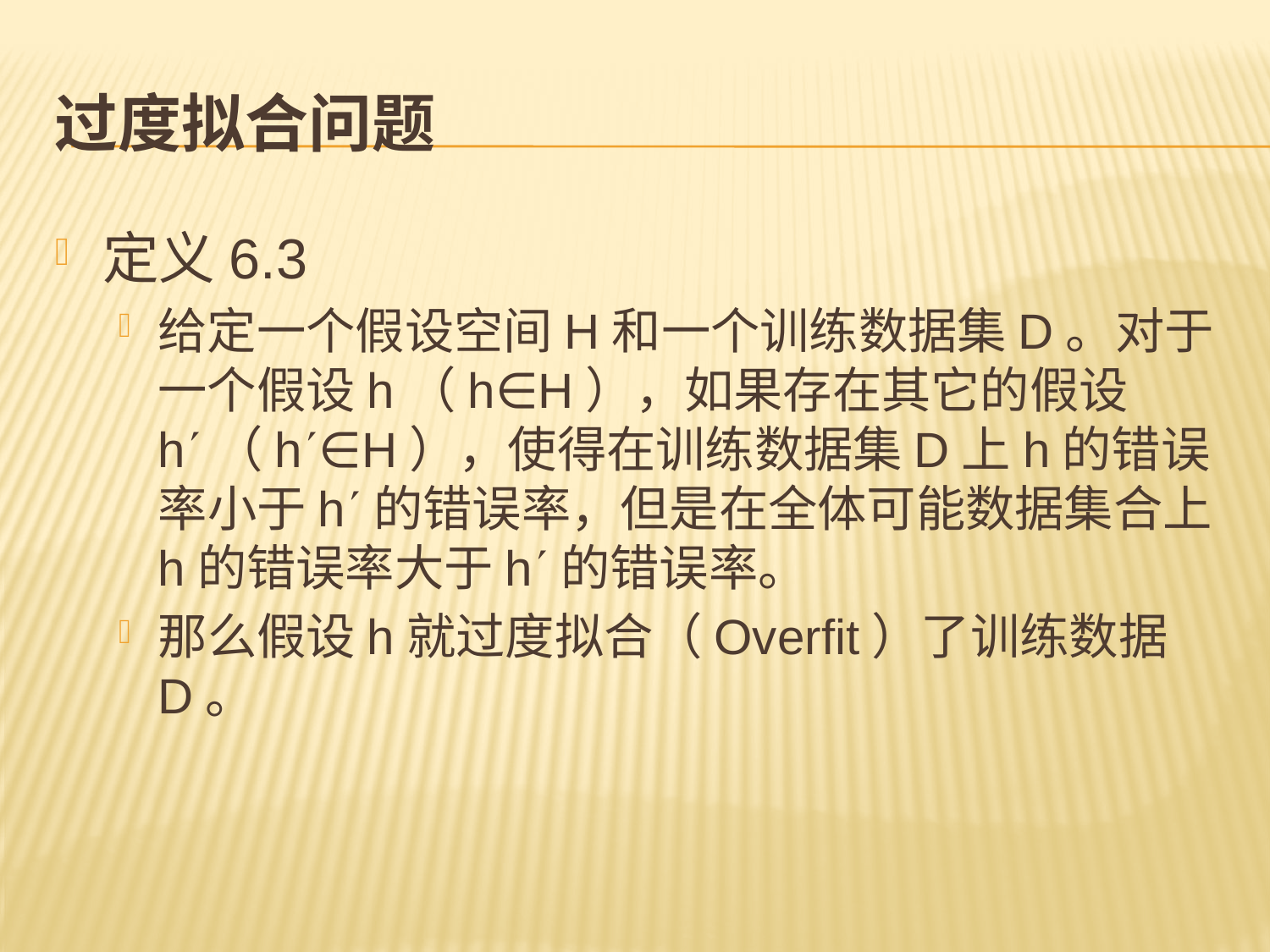

# 过度拟合问题
定义6.3
给定一个假设空间H和一个训练数据集D。对于一个假设h（h∈H），如果存在其它的假设h′（h′∈H），使得在训练数据集D上h的错误率小于h′的错误率，但是在全体可能数据集合上h的错误率大于h′的错误率。
那么假设h就过度拟合（Overfit）了训练数据D。
47